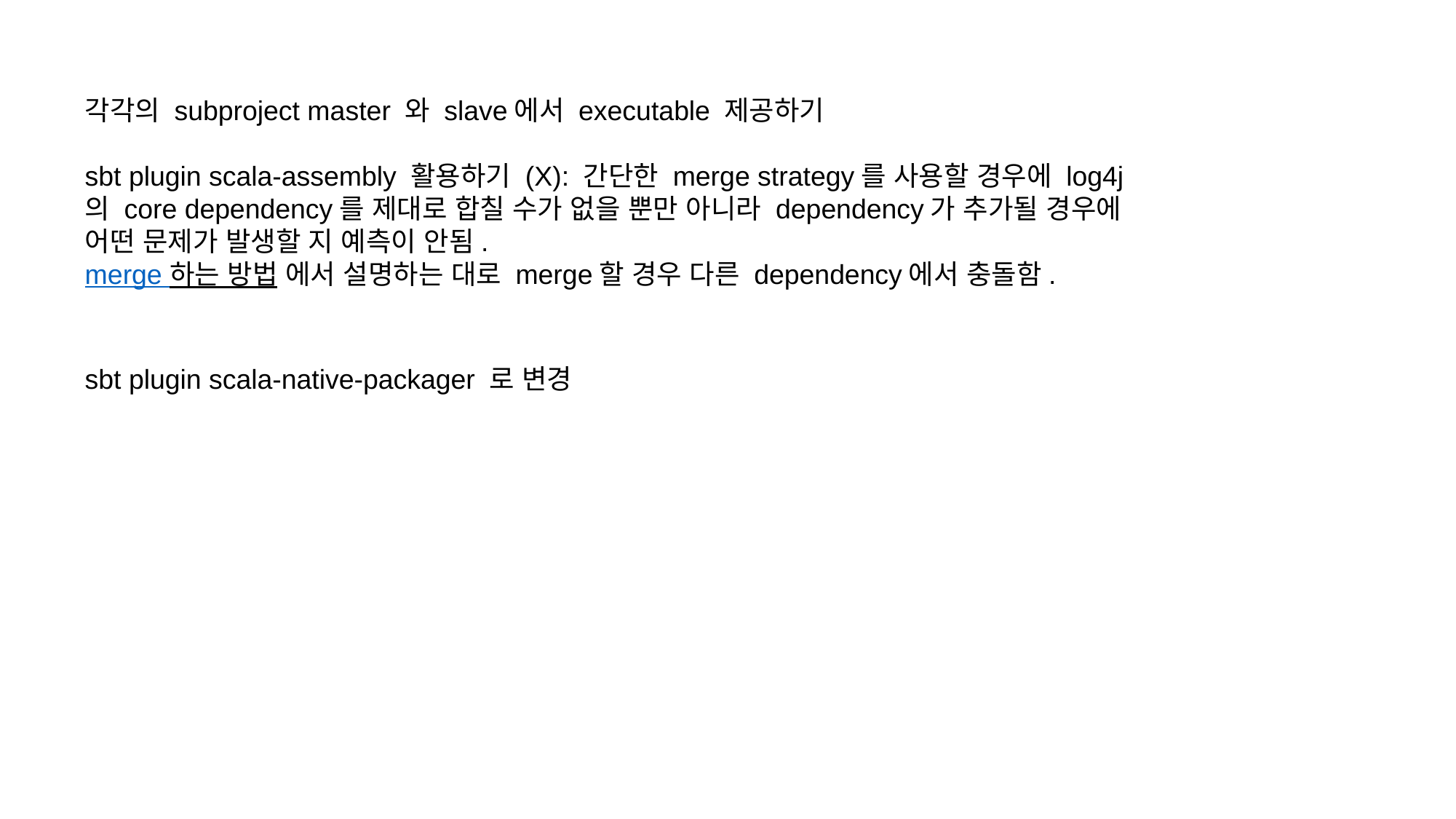

각각의 subproject master 와 slave에서 executable 제공하기

sbt plugin scala-assembly 활용하기 (X): 간단한 merge strategy를 사용할 경우에 log4j의 core dependency를 제대로 합칠 수가 없을 뿐만 아니라 dependency가 추가될 경우에 어떤 문제가 발생할 지 예측이 안됨.
merge 하는 방법 에서 설명하는 대로 merge할 경우 다른 dependency에서 충돌함.

sbt plugin scala-native-packager 로 변경